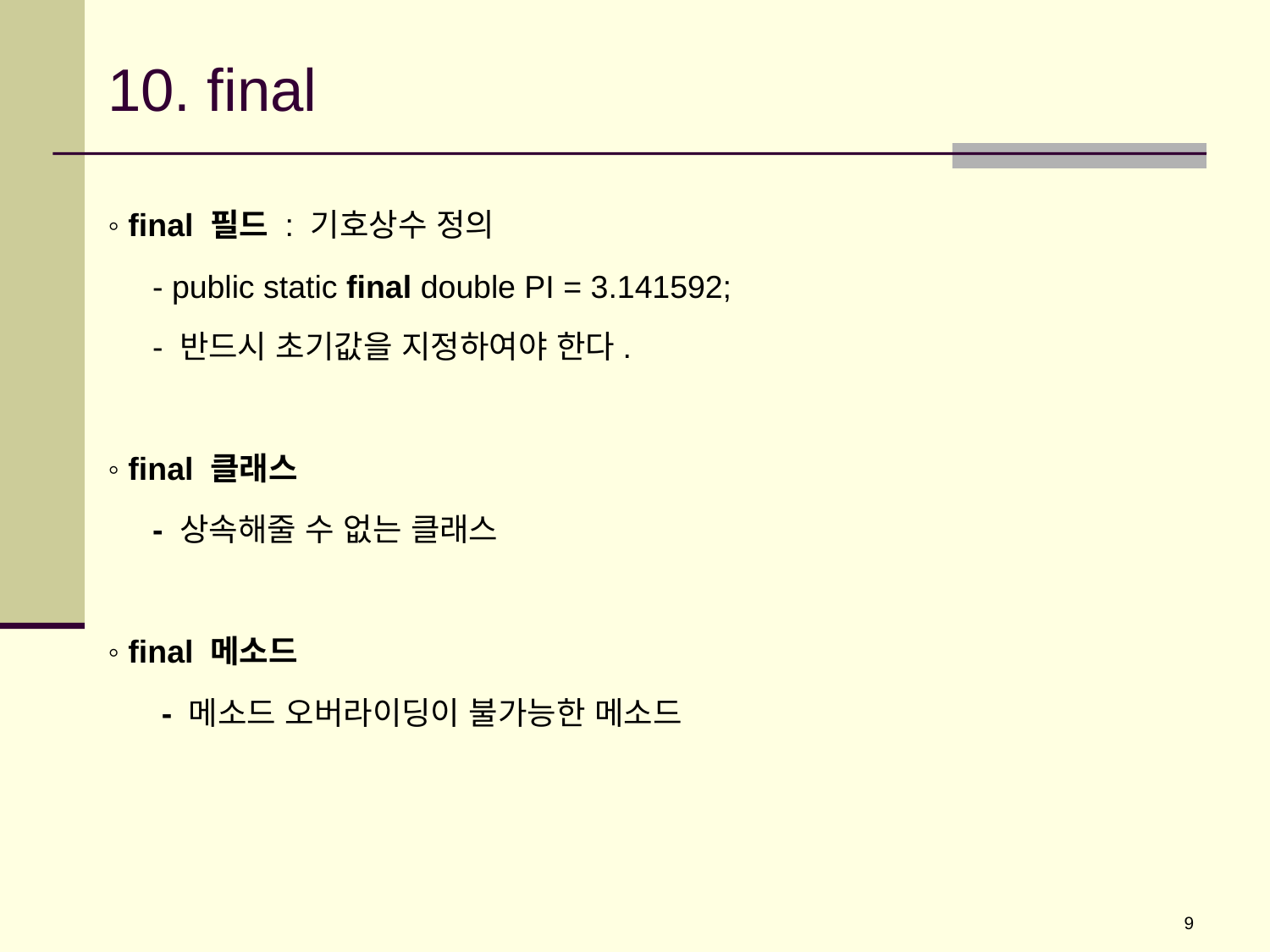

# 10. final
◦ final 필드 : 기호상수 정의
     - public static final double PI = 3.141592;
     - 반드시 초기값을 지정하여야 한다.

◦ final 클래스
     - 상속해줄 수 없는 클래스

◦ final 메소드
      - 메소드 오버라이딩이 불가능한 메소드
9